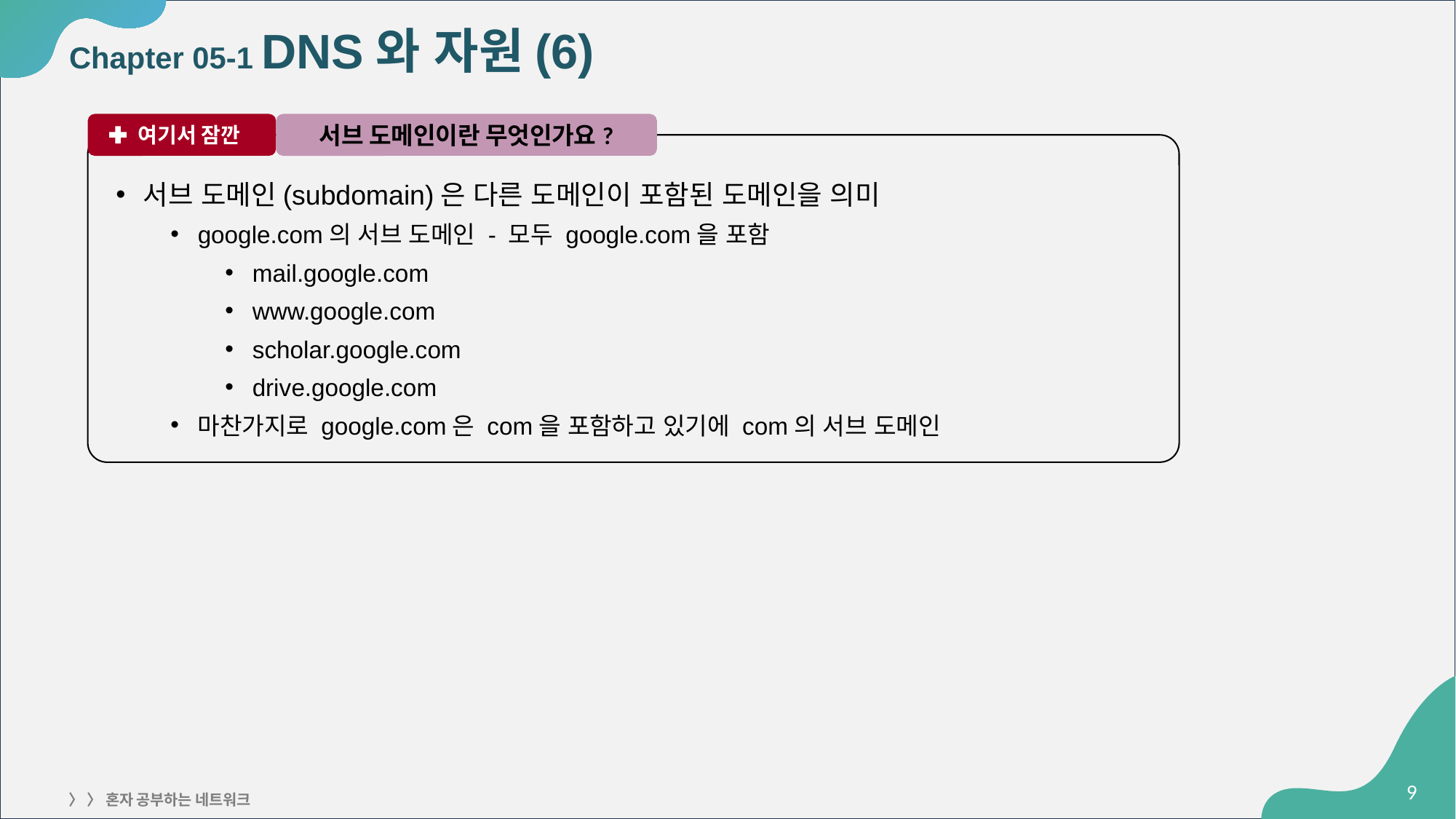

# Chapter 05-1 DNS와 자원(6)
     여기서 잠깐
서브 도메인이란 무엇인가요?

서브 도메인(subdomain)은 다른 도메인이 포함된 도메인을 의미
google.com의 서브 도메인 - 모두 google.com을 포함
mail.google.com
www.google.com
scholar.google.com
drive.google.com
마찬가지로 google.com은 com을 포함하고 있기에 com의 서브 도메인
9
〉 〉 혼자 공부하는 네트워크